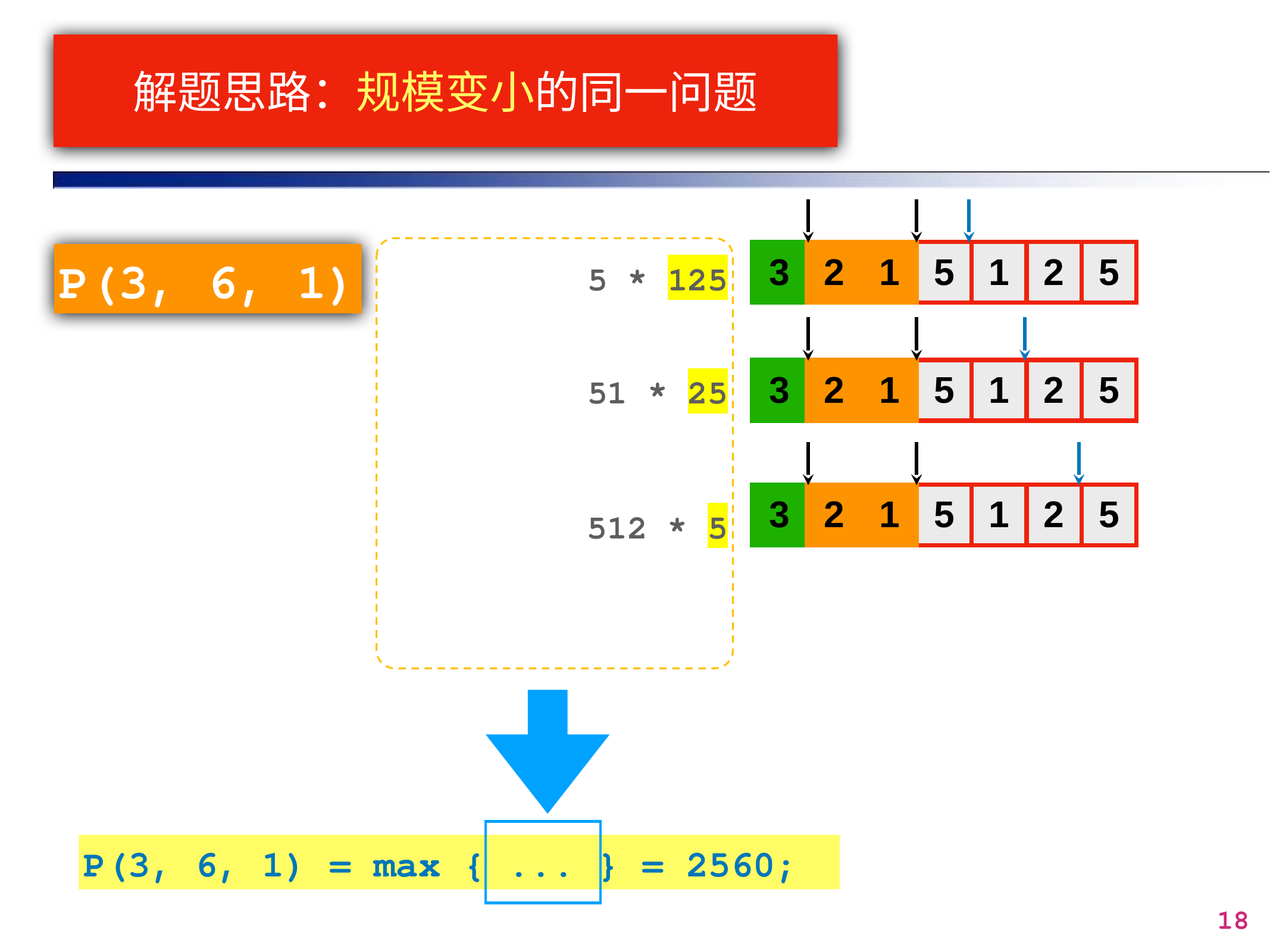

# 解题思路：规模变小的同一问题

| 3 | 2 | 1 | 5 | 1 | 2 | 5 |
| --- | --- | --- | --- | --- | --- | --- |
P(3, 6, 1)
5 * 125

 51 * 25
| 3 | 2 | 1 | 5 | 1 | 2 | 5 |
| --- | --- | --- | --- | --- | --- | --- |

| 3 | 2 | 1 | 5 | 1 | 2 | 5 |
| --- | --- | --- | --- | --- | --- | --- |
512 * 5

P(3, 6, 1) = max { ... } = 2560;
18